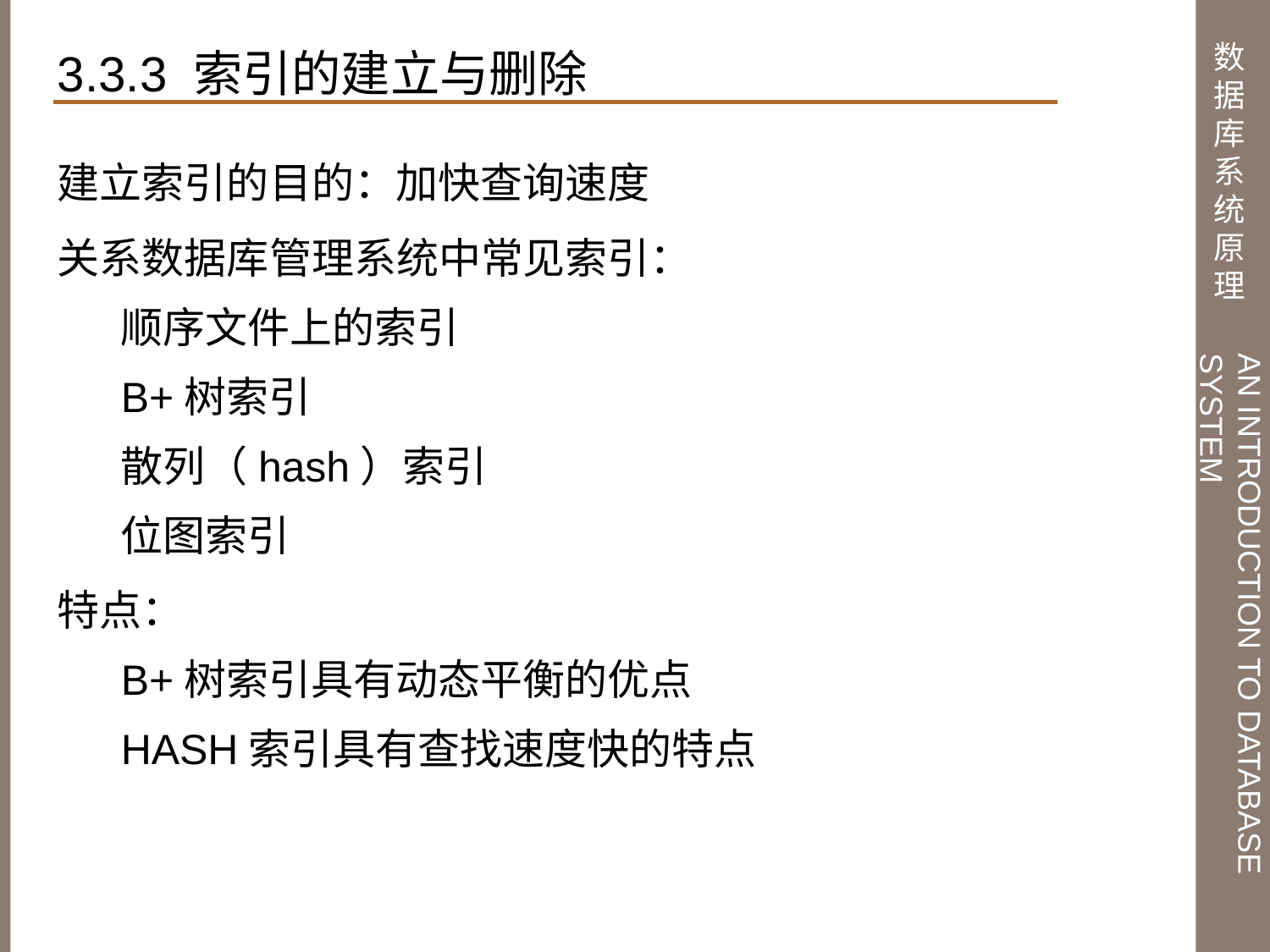

3.3.3 索引的建立与删除
建立索引的目的：加快查询速度
关系数据库管理系统中常见索引：
顺序文件上的索引
B+树索引
散列（hash）索引
位图索引
特点：
B+树索引具有动态平衡的优点
HASH索引具有查找速度快的特点